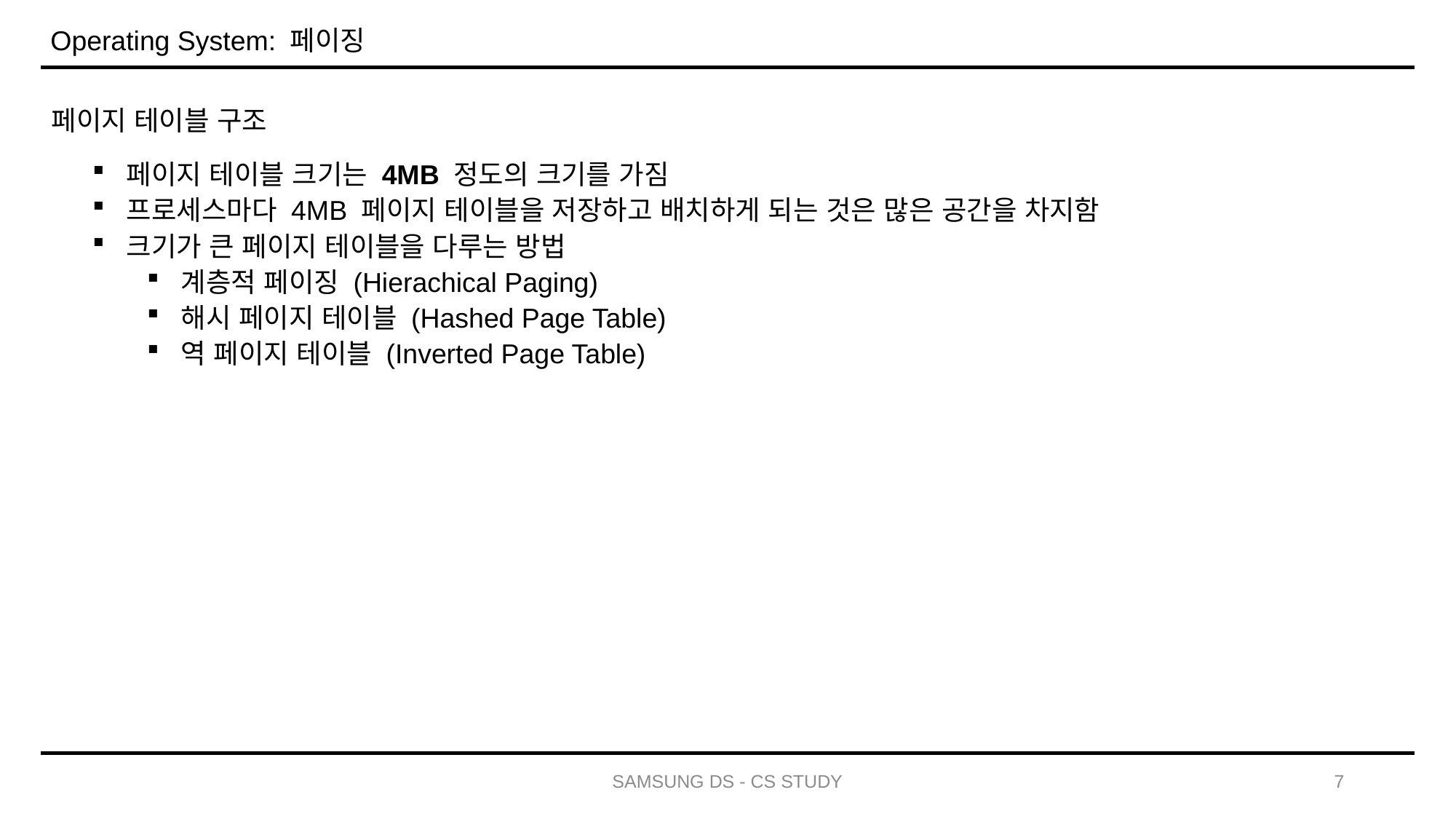

Operating System: 페이징
페이지 테이블 구조
페이지 테이블 크기는 4MB 정도의 크기를 가짐
프로세스마다 4MB 페이지 테이블을 저장하고 배치하게 되는 것은 많은 공간을 차지함
크기가 큰 페이지 테이블을 다루는 방법
계층적 페이징 (Hierachical Paging)
해시 페이지 테이블 (Hashed Page Table)
역 페이지 테이블 (Inverted Page Table)
SAMSUNG DS - CS STUDY
7